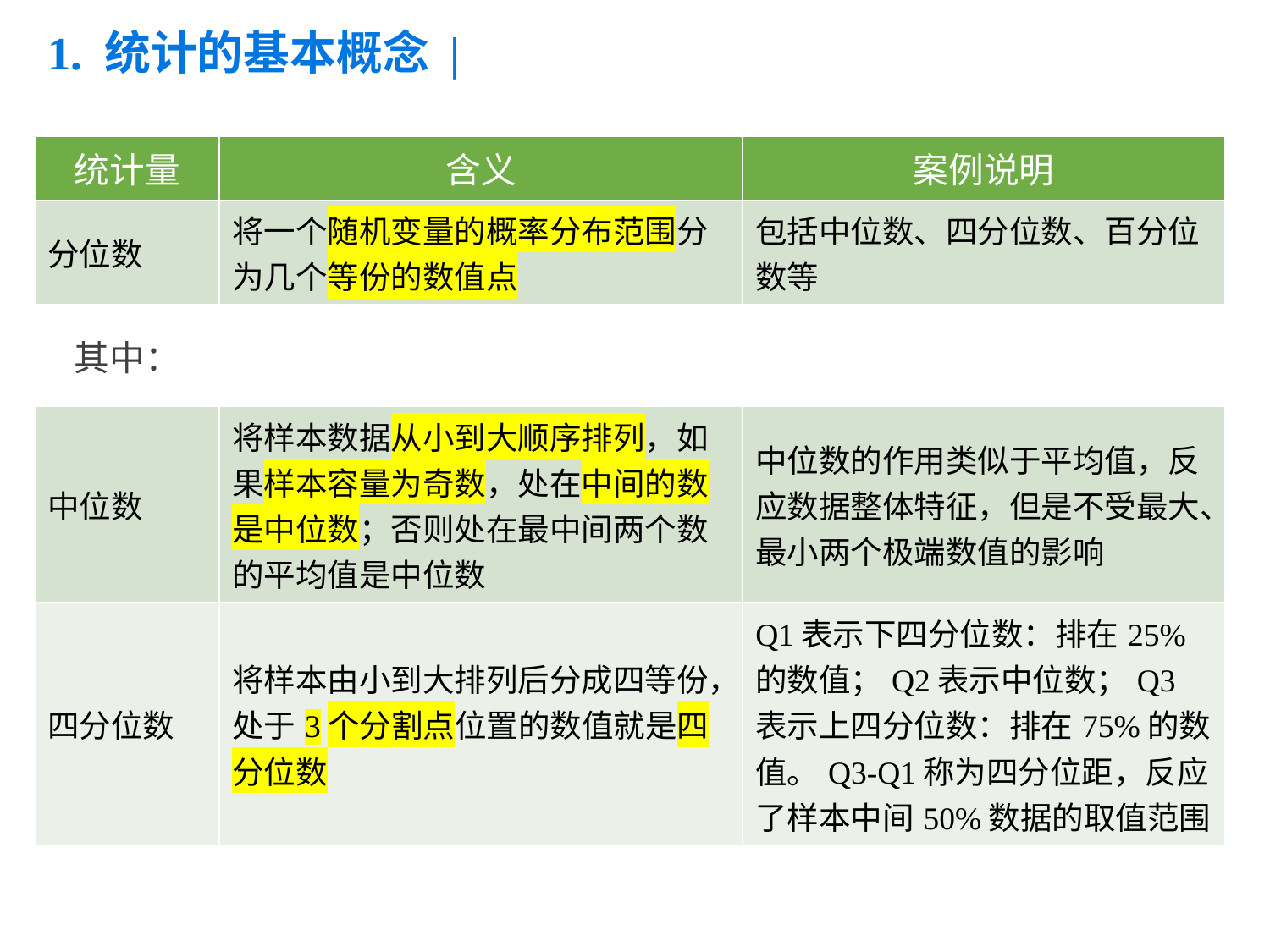

# 1. 统计的基本概念 | 常用统计量含义
| 统计量 | 含义 | 案例说明 |
| --- | --- | --- |
| 分位数 | 将一个随机变量的概率分布范围分为几个等份的数值点 | 包括中位数、四分位数、百分位数等 |
| 其中： |  |  |
| 中位数 | 将样本数据从小到大顺序排列，如果样本容量为奇数，处在中间的数是中位数；否则处在最中间两个数的平均值是中位数 | 中位数的作用类似于平均值，反应数据整体特征，但是不受最大、最小两个极端数值的影响 |
| 四分位数 | 将样本由小到大排列后分成四等份，处于3个分割点位置的数值就是四分位数 | Q1表示下四分位数：排在25%的数值；Q2表示中位数；Q3表示上四分位数：排在75%的数值。Q3-Q1称为四分位距，反应了样本中间50%数据的取值范围 |